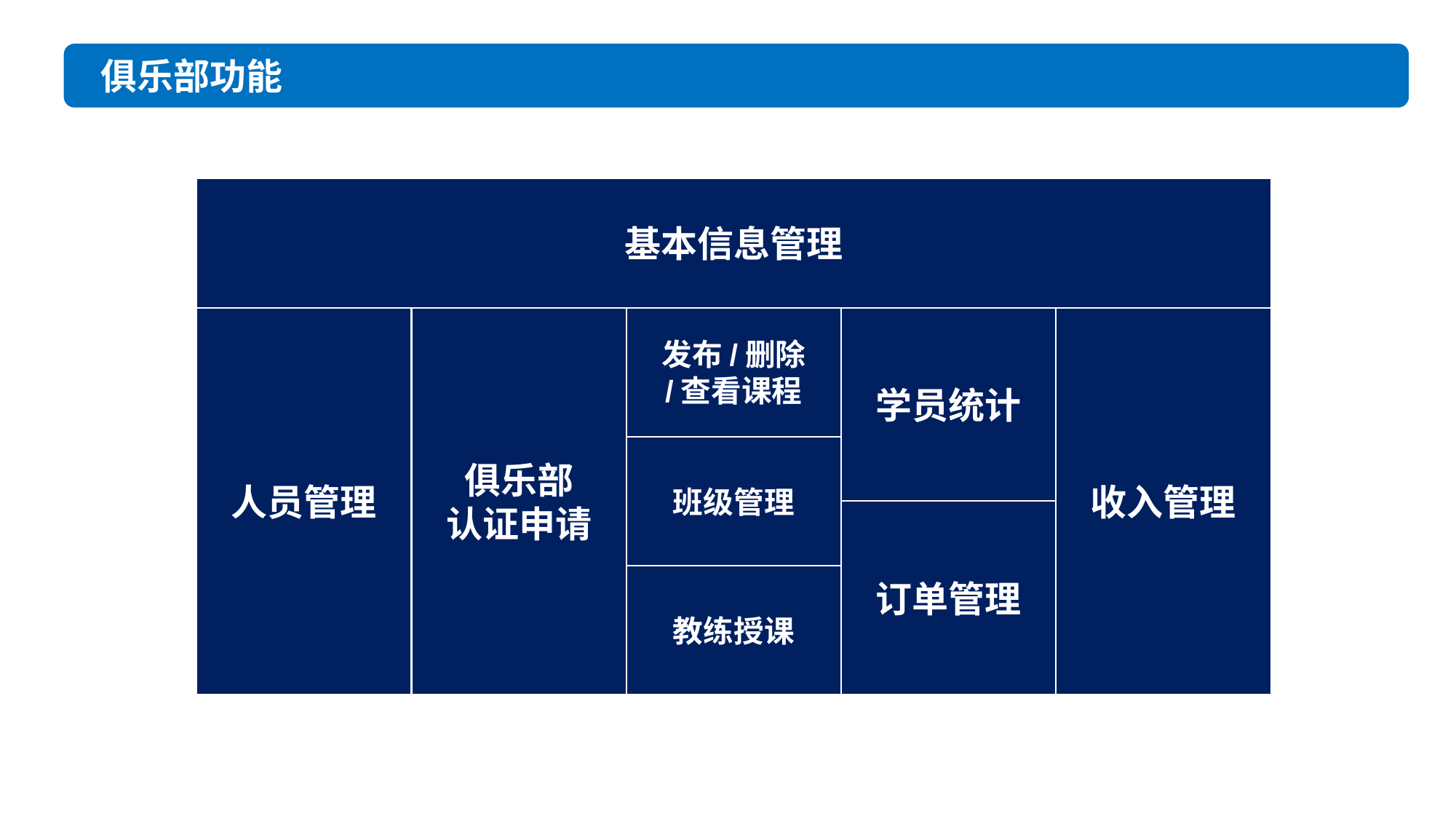

俱乐部功能
基本信息管理
发布/删除
/查看课程
班级管理
教练授课
人员管理
俱乐部
认证申请
学员统计
订单管理
收入管理